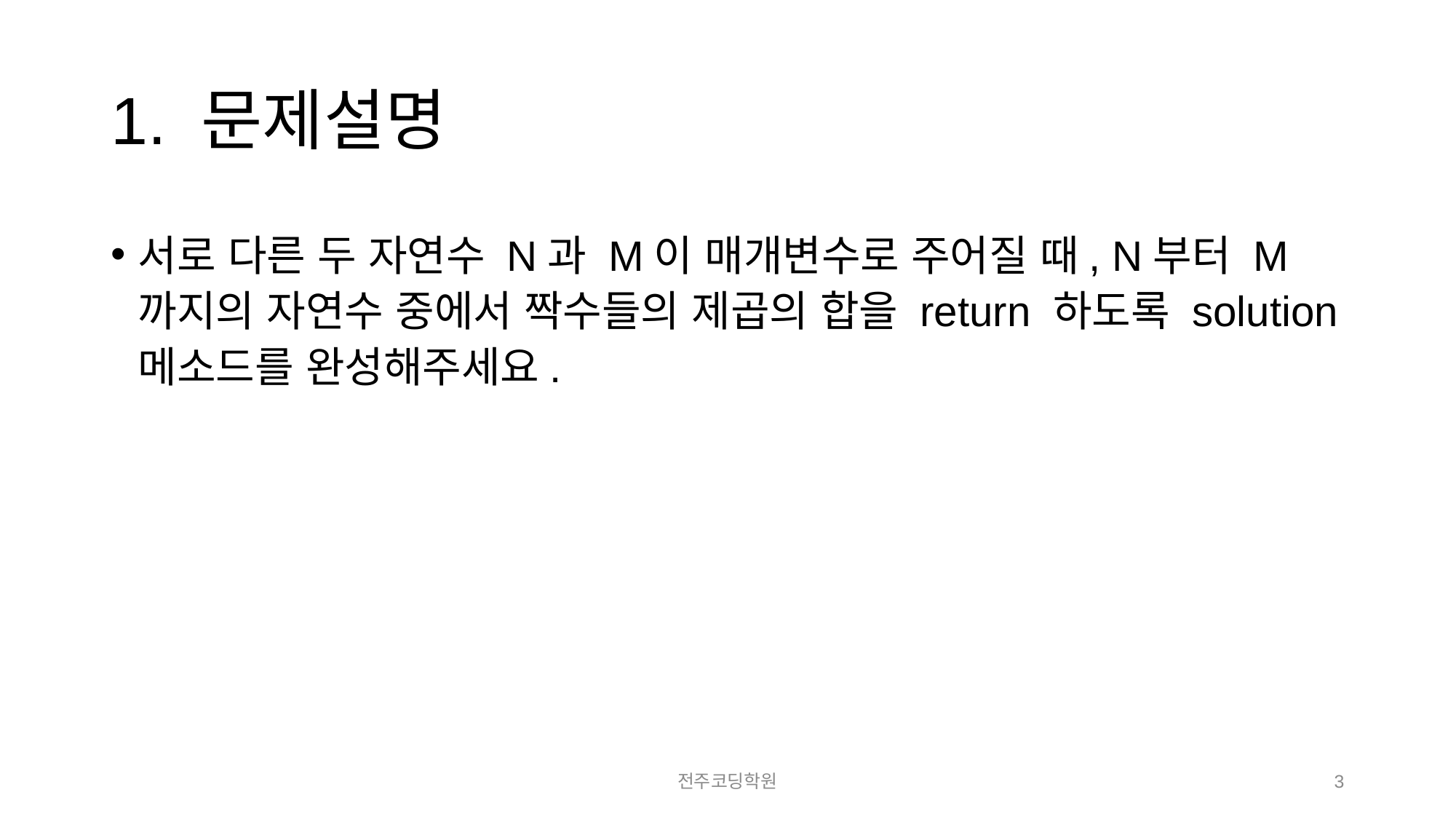

# 1. 문제설명
서로 다른 두 자연수 N과 M이 매개변수로 주어질 때, N부터 M까지의 자연수 중에서 짝수들의 제곱의 합을 return 하도록 solution 메소드를 완성해주세요.
전주코딩학원
3